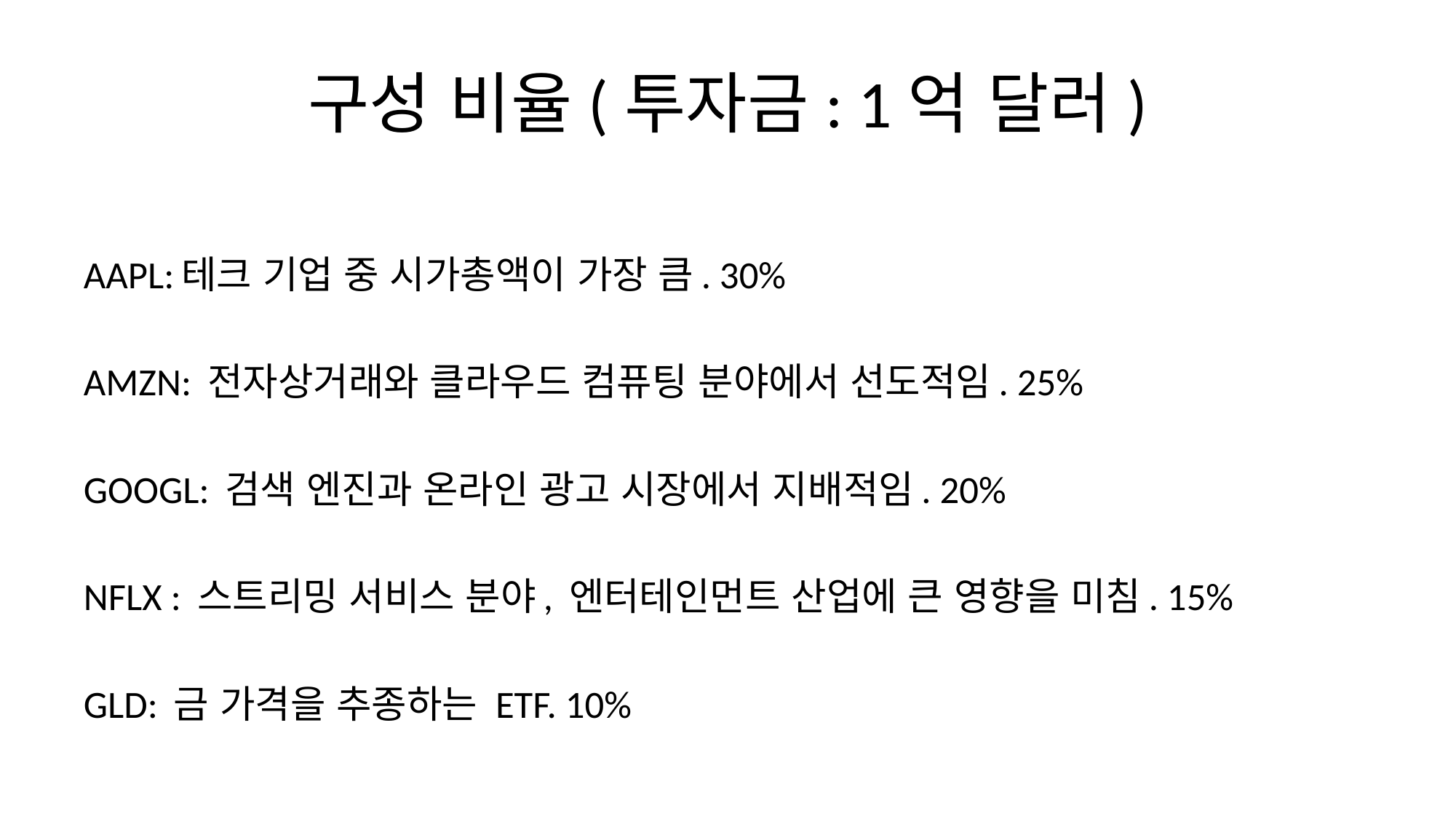

# 구성 비율(투자금: 1억 달러)

AAPL:테크 기업 중 시가총액이 가장 큼. 30%

AMZN: 전자상거래와 클라우드 컴퓨팅 분야에서 선도적임. 25%

GOOGL: 검색 엔진과 온라인 광고 시장에서 지배적임. 20%

NFLX : 스트리밍 서비스 분야, 엔터테인먼트 산업에 큰 영향을 미침. 15%

GLD: 금 가격을 추종하는 ETF. 10%